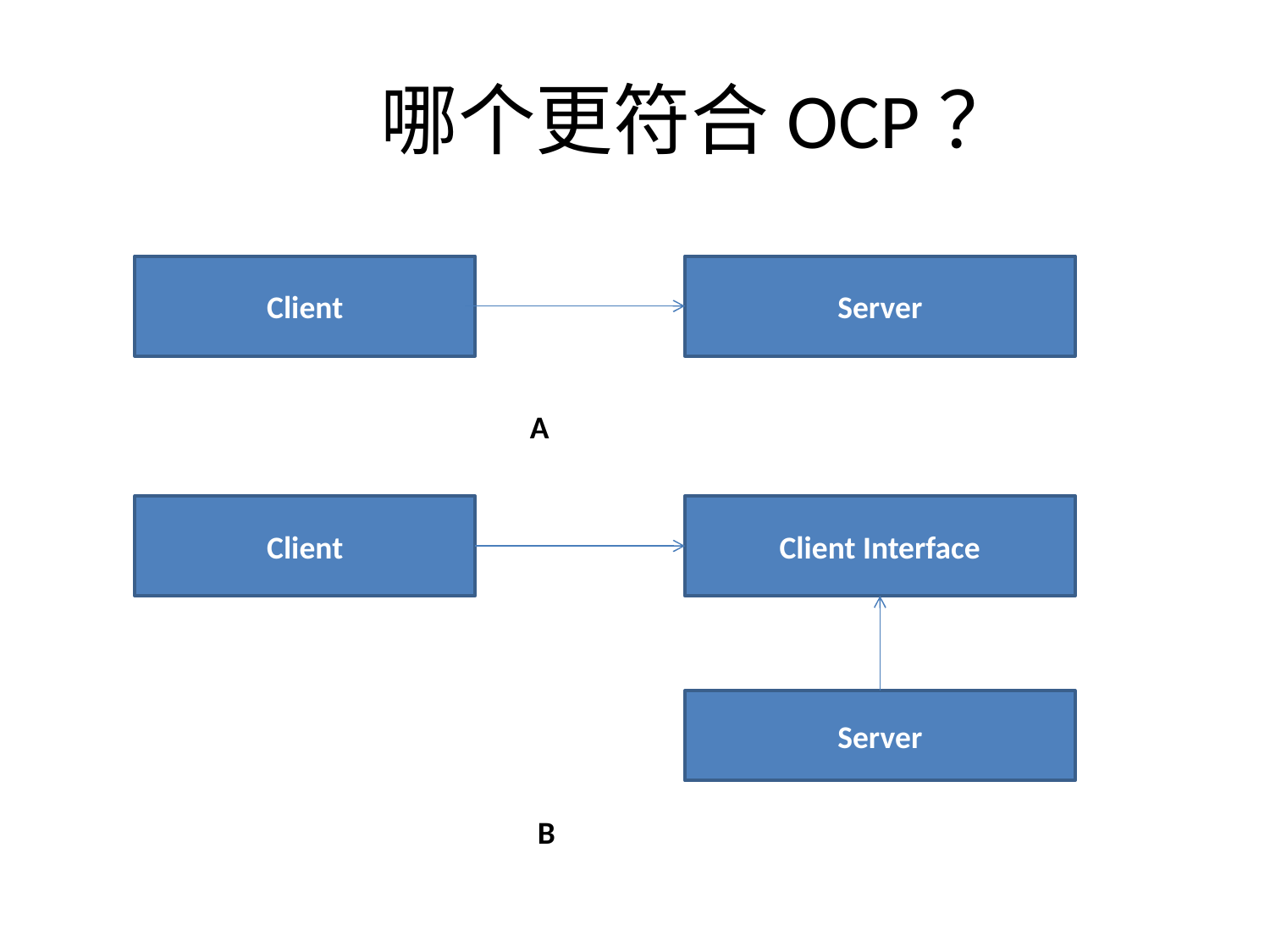

# 哪个更符合OCP？
Client
Server
A
Client
Client Interface
Server
B